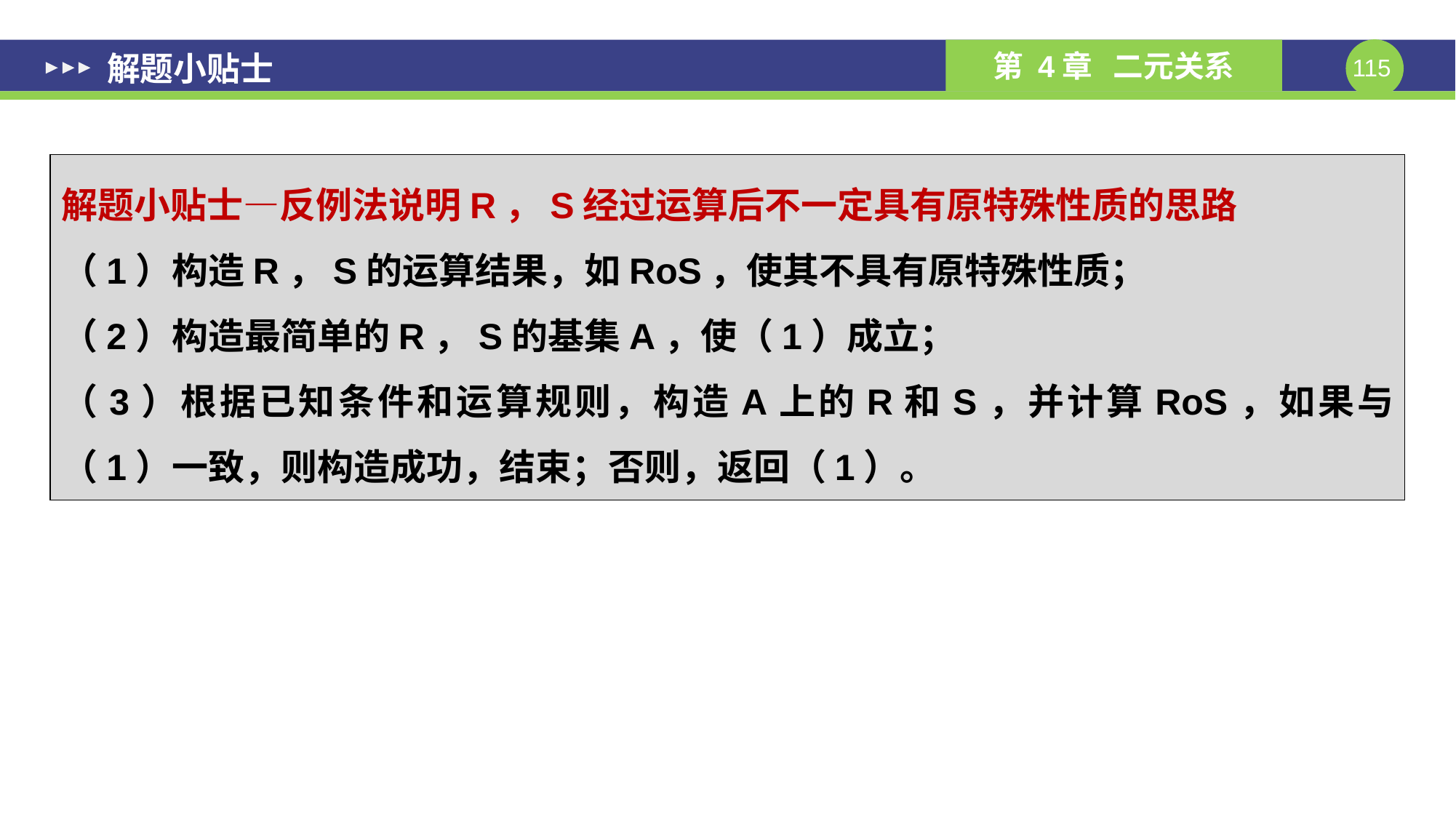

# 解题小贴士
解题小贴士—反例法说明R，S经过运算后不一定具有原特殊性质的思路
（1）构造R，S的运算结果，如RoS，使其不具有原特殊性质；
（2）构造最简单的R，S的基集A，使（1）成立；
（3）根据已知条件和运算规则，构造A上的R和S，并计算RoS，如果与（1）一致，则构造成功，结束；否则，返回（1）。